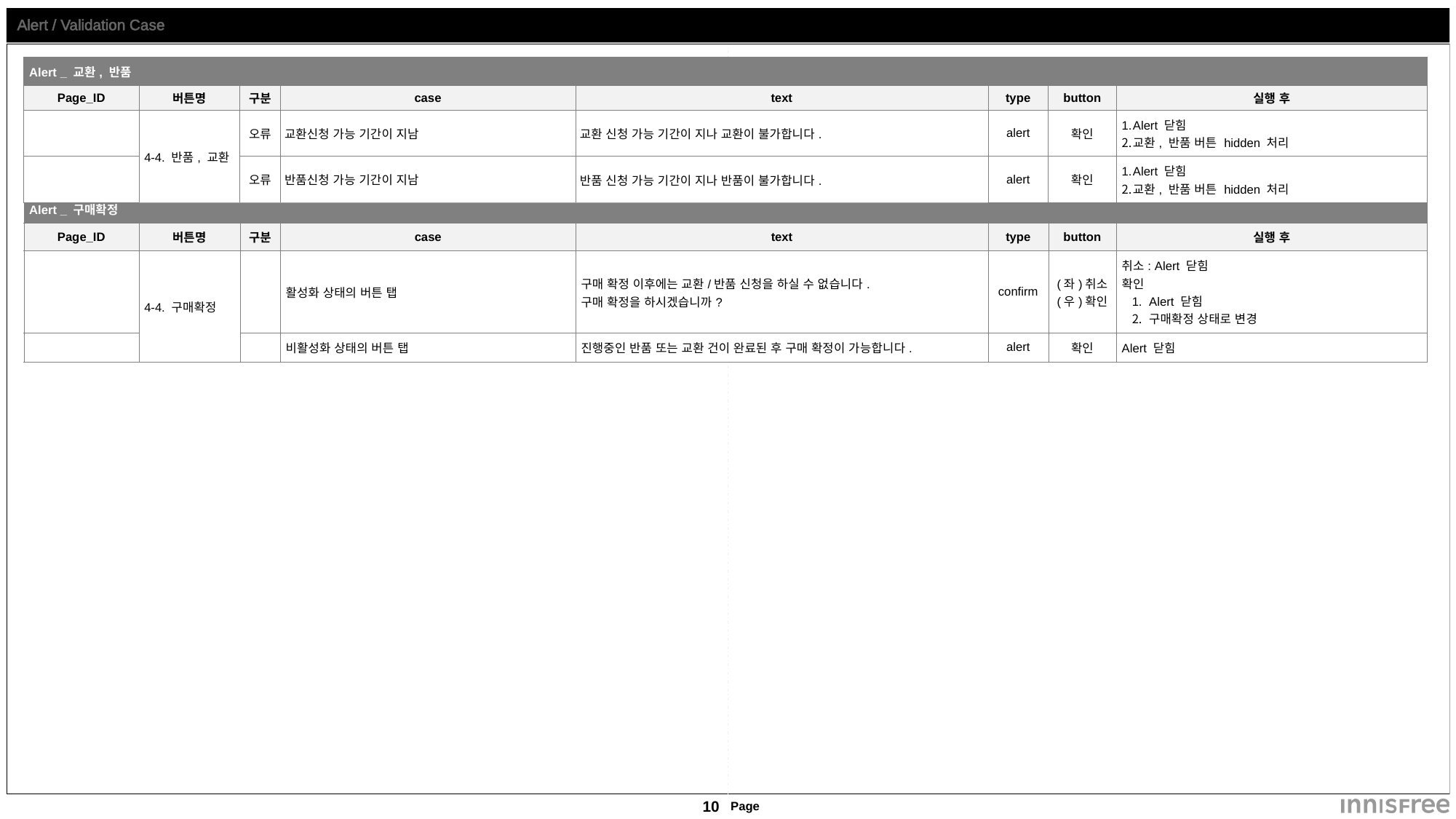

# Alert / Validation Case
| Alert \_ 교환, 반품 |  |  |  |  |  |  |  |
| --- | --- | --- | --- | --- | --- | --- | --- |
| Page\_ID | 버튼명 | 구분 | case | text | type | button | 실행 후 |
|  | 4-4. 반품, 교환 | 오류 | 교환신청 가능 기간이 지남 | 교환 신청 가능 기간이 지나 교환이 불가합니다. | alert | 확인 | Alert 닫힘 교환, 반품 버튼 hidden 처리 |
|  |  | 오류 | 반품신청 가능 기간이 지남 | 반품 신청 가능 기간이 지나 반품이 불가합니다. | alert | 확인 | Alert 닫힘 교환, 반품 버튼 hidden 처리 |
| Alert \_ 구매확정 |  |  |  |  |  |  |  |
| --- | --- | --- | --- | --- | --- | --- | --- |
| Page\_ID | 버튼명 | 구분 | case | text | type | button | 실행 후 |
|  | 4-4. 구매확정 |  | 활성화 상태의 버튼 탭 | 구매 확정 이후에는 교환/반품 신청을 하실 수 없습니다. 구매 확정을 하시겠습니까? | confirm | (좌)취소 (우)확인 | 취소: Alert 닫힘 확인 Alert 닫힘 구매확정 상태로 변경 |
|  |  |  | 비활성화 상태의 버튼 탭 | 진행중인 반품 또는 교환 건이 완료된 후 구매 확정이 가능합니다. | alert | 확인 | Alert 닫힘 |